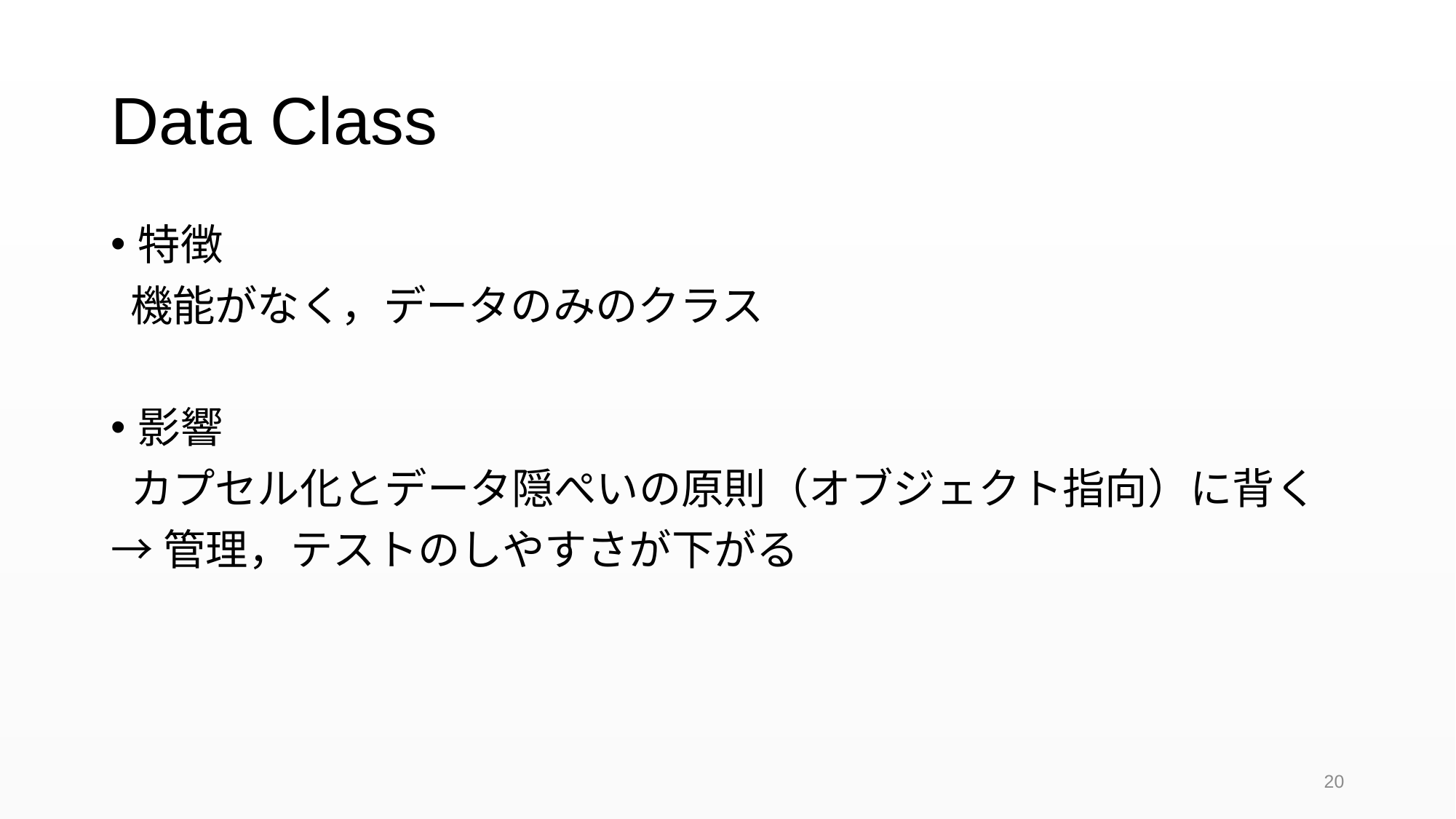

# Data Class
特徴
 機能がなく，データのみのクラス

影響
 カプセル化とデータ隠ぺいの原則（オブジェクト指向）に背く
→管理，テストのしやすさが下がる
20